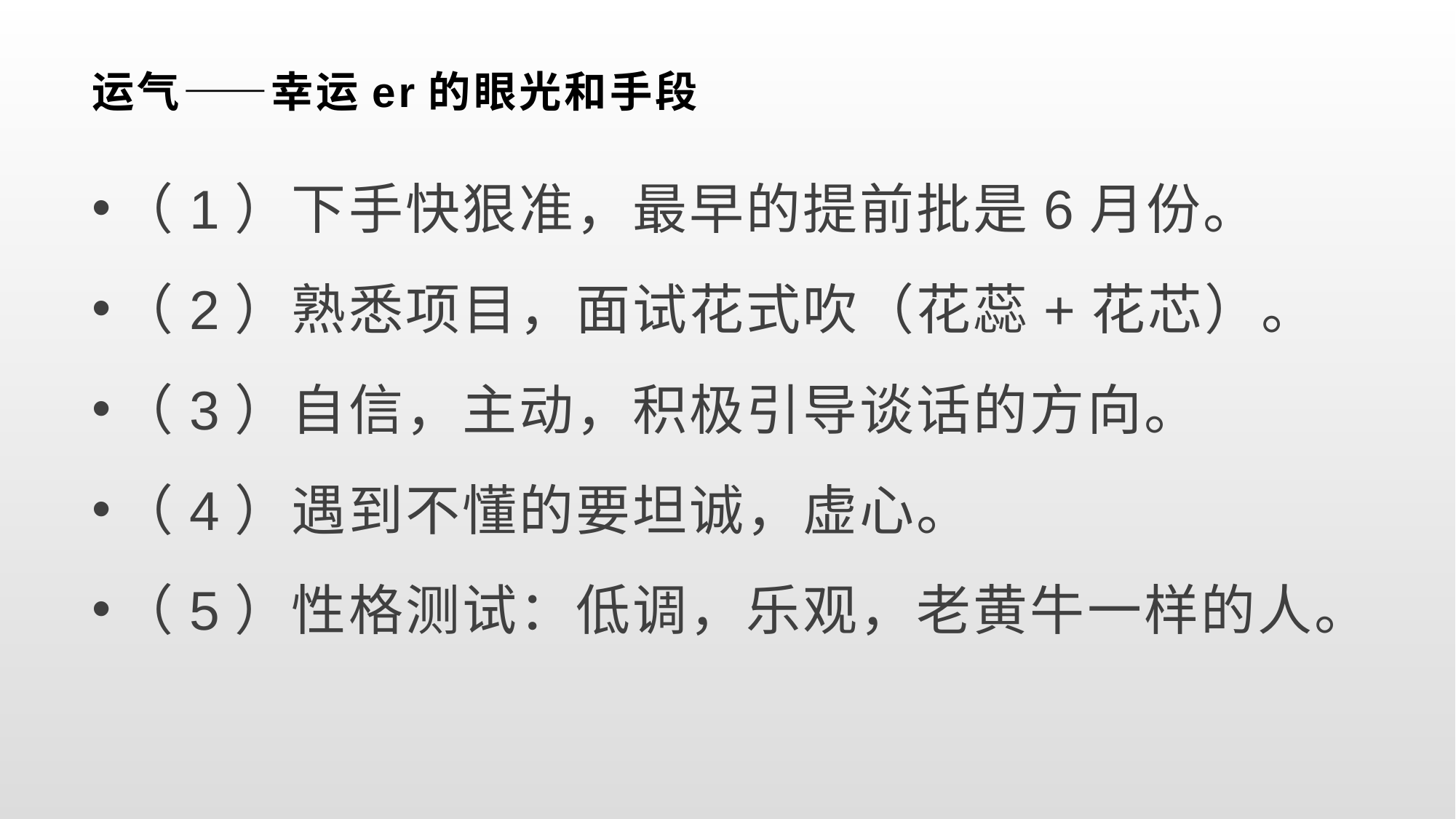

# 运气——幸运er的眼光和手段
（1）下手快狠准，最早的提前批是6月份。
（2）熟悉项目，面试花式吹（花蕊+花芯）。
（3）自信，主动，积极引导谈话的方向。
（4）遇到不懂的要坦诚，虚心。
（5）性格测试：低调，乐观，老黄牛一样的人。